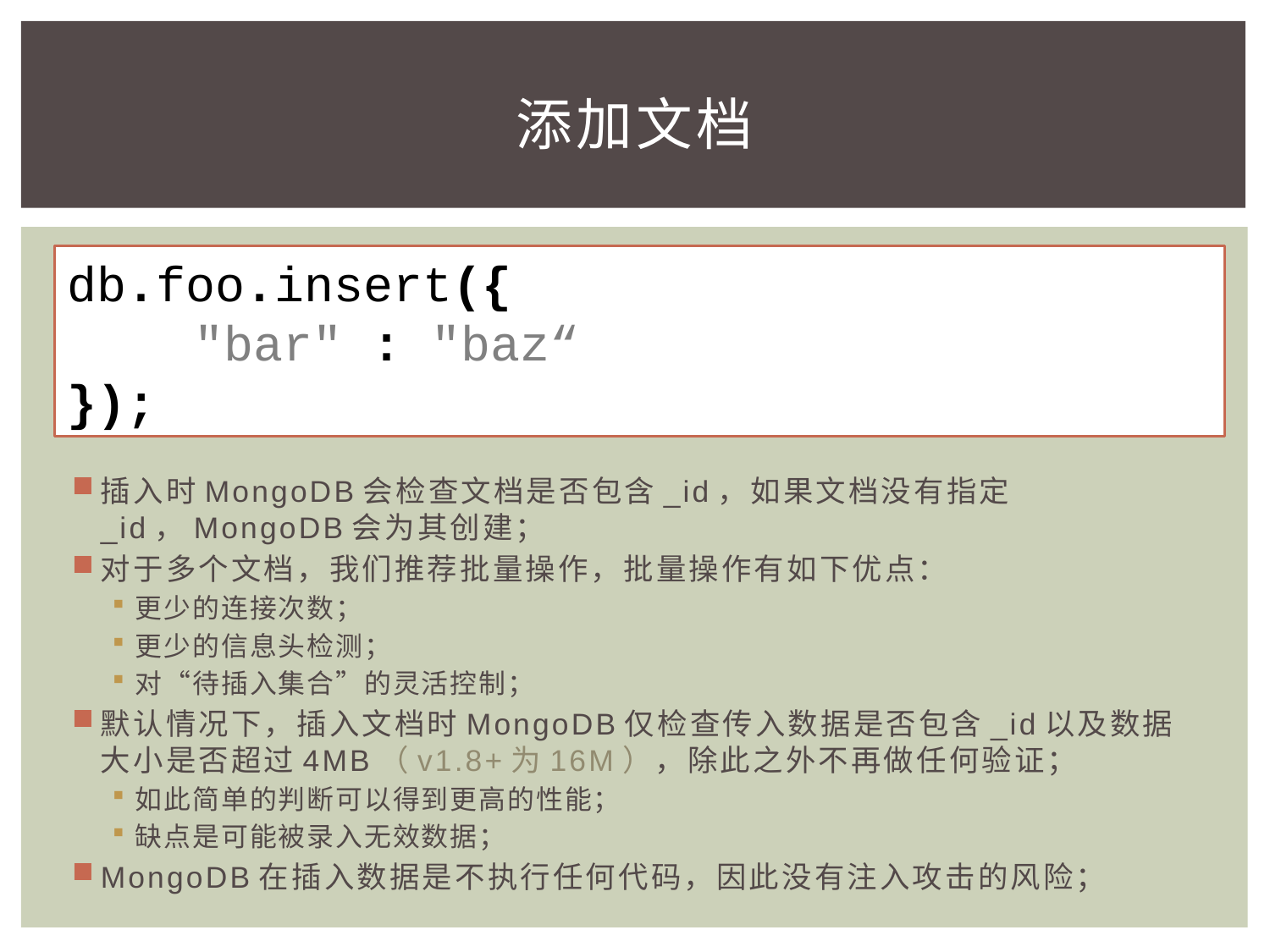

# 添加文档
db.foo.insert({
	"bar" : "baz“
});
插入时MongoDB会检查文档是否包含_id，如果文档没有指定_id，MongoDB会为其创建；
对于多个文档，我们推荐批量操作，批量操作有如下优点：
更少的连接次数；
更少的信息头检测；
对“待插入集合”的灵活控制；
默认情况下，插入文档时MongoDB仅检查传入数据是否包含_id以及数据大小是否超过4MB（v1.8+为16M），除此之外不再做任何验证；
如此简单的判断可以得到更高的性能；
缺点是可能被录入无效数据；
MongoDB在插入数据是不执行任何代码，因此没有注入攻击的风险；